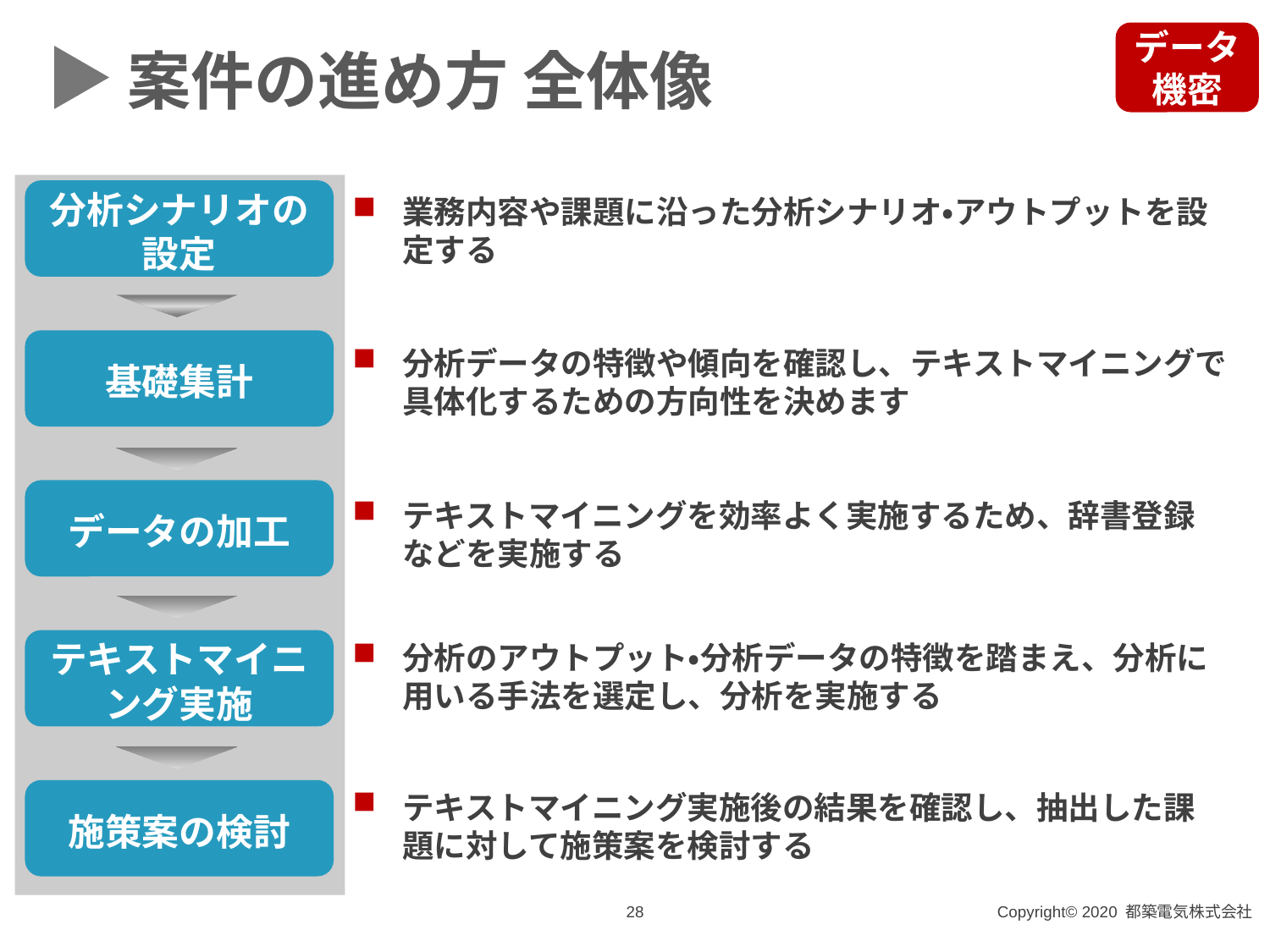

データ機密
案件の進め方 全体像

分析シナリオの
設定

基礎集計

データの加工

テキストマイニング実施

施策案の検討
業務内容や課題に沿った分析シナリオ・アウトプットを設定する
分析データの特徴や傾向を確認し、テキストマイニングで具体化するための方向性を決めます
テキストマイニングを効率よく実施するため、辞書登録などを実施する
分析のアウトプット・分析データの特徴を踏まえ、分析に用いる手法を選定し、分析を実施する
テキストマイニング実施後の結果を確認し、抽出した課題に対して施策案を検討する
28
Copyright© 2020 都築電気株式会社